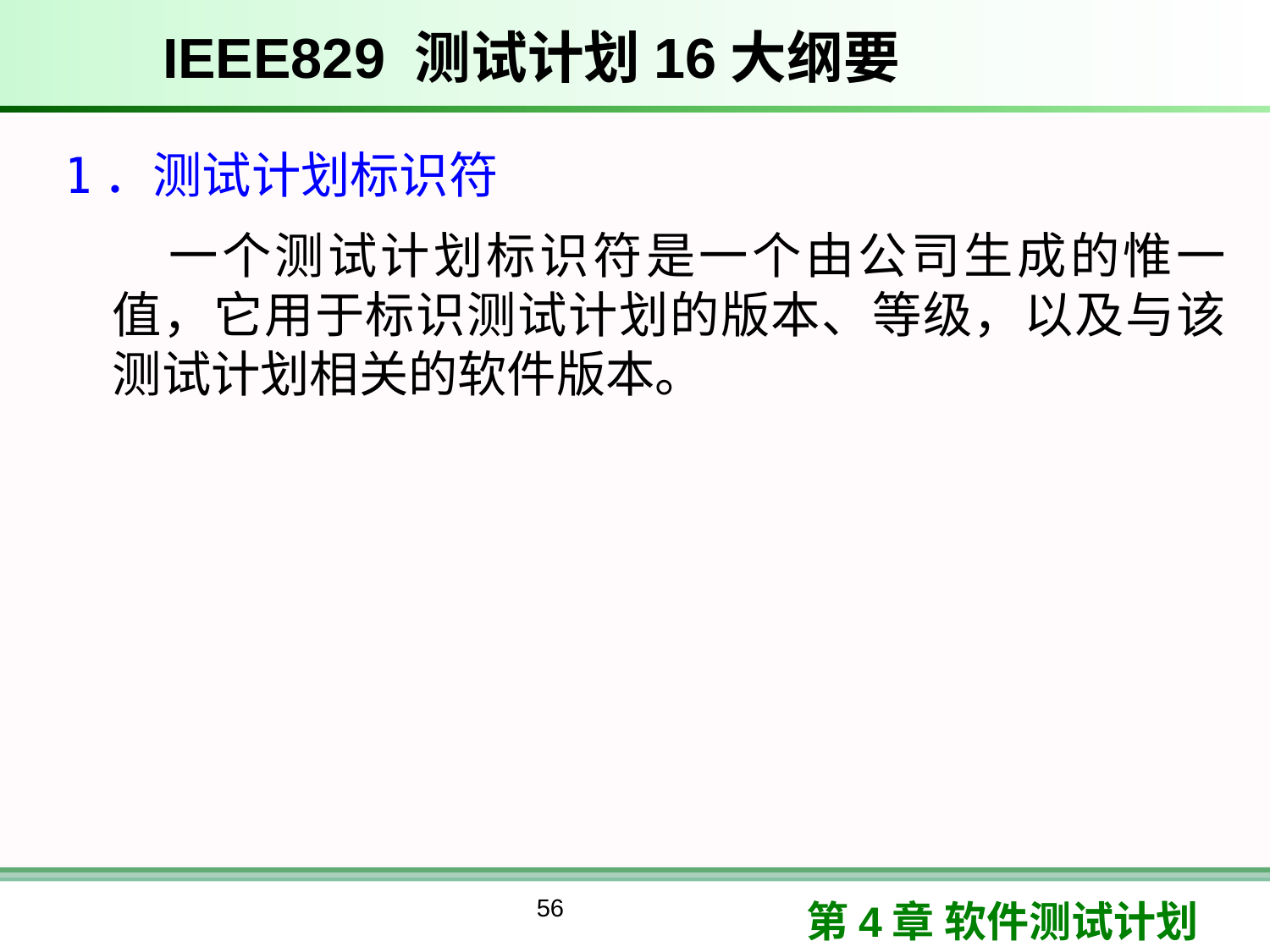

# IEEE829 测试计划16大纲要
1．测试计划标识符
      一个测试计划标识符是一个由公司生成的惟一值，它用于标识测试计划的版本、等级，以及与该测试计划相关的软件版本。

56